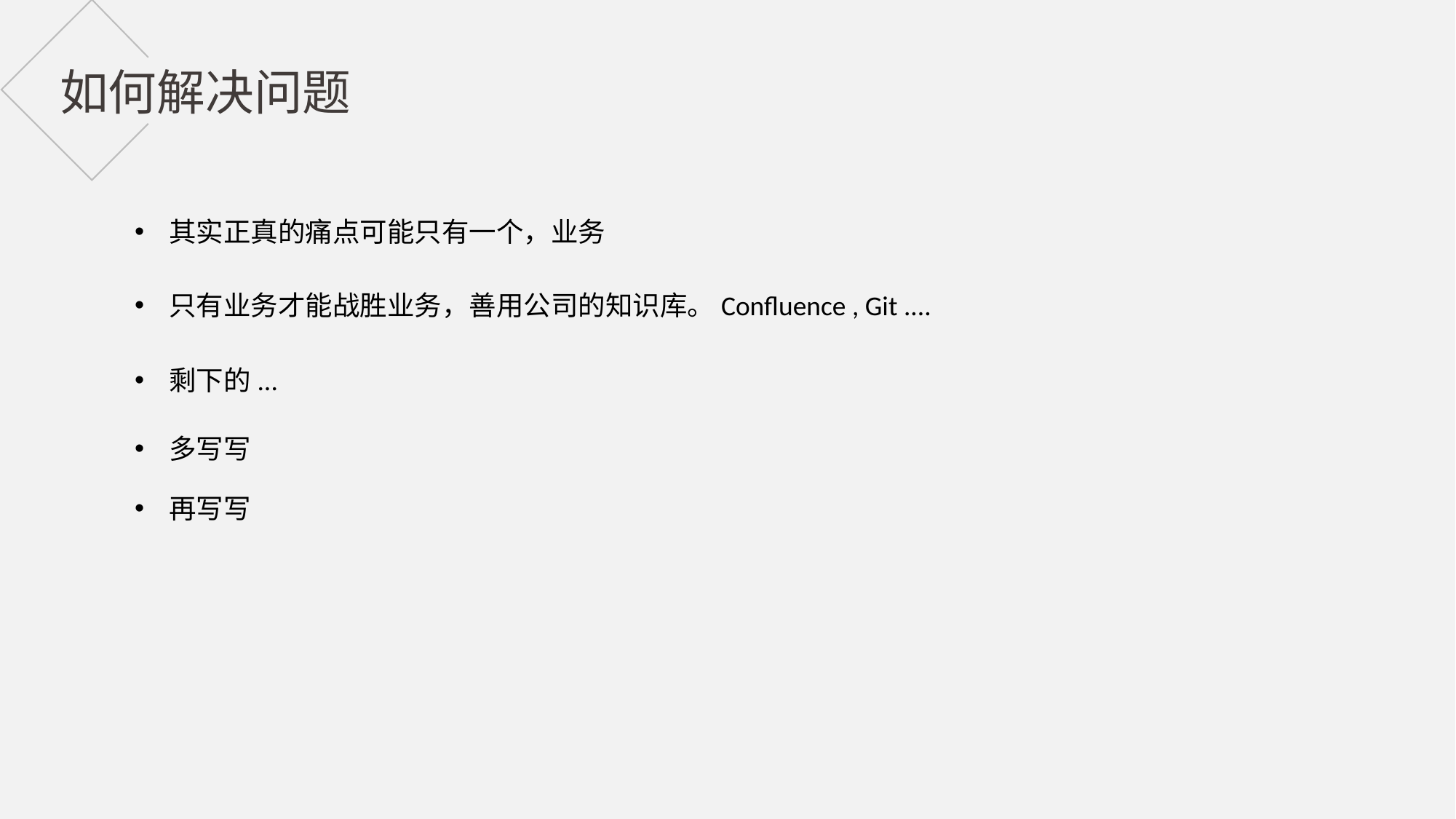

如何解决问题
其实正真的痛点可能只有一个，业务
只有业务才能战胜业务，善用公司的知识库。Confluence , Git ....
剩下的...
多写写
再写写